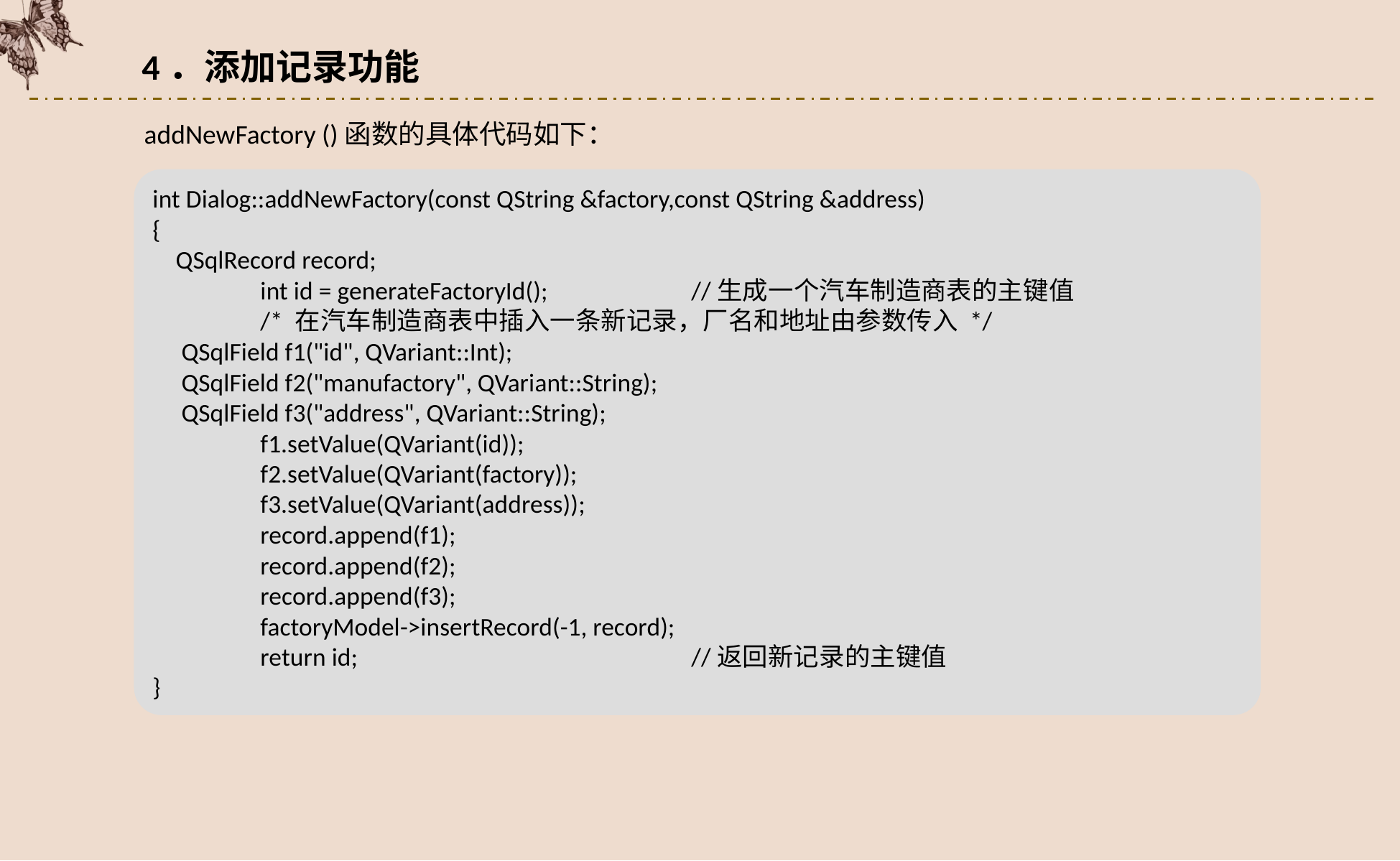

4．添加记录功能
addNewFactory ()函数的具体代码如下：
int Dialog::addNewFactory(const QString &factory,const QString &address)
{
    QSqlRecord record;
    	int id = generateFactoryId();		//生成一个汽车制造商表的主键值
	/* 在汽车制造商表中插入一条新记录，厂名和地址由参数传入 */
     QSqlField f1("id", QVariant::Int);
     QSqlField f2("manufactory", QVariant::String);
     QSqlField f3("address", QVariant::String);
    	f1.setValue(QVariant(id));
    	f2.setValue(QVariant(factory));
    	f3.setValue(QVariant(address));
    	record.append(f1);
    	record.append(f2);
    	record.append(f3);
    	factoryModel->insertRecord(-1, record);
    	return id;				//返回新记录的主键值
}